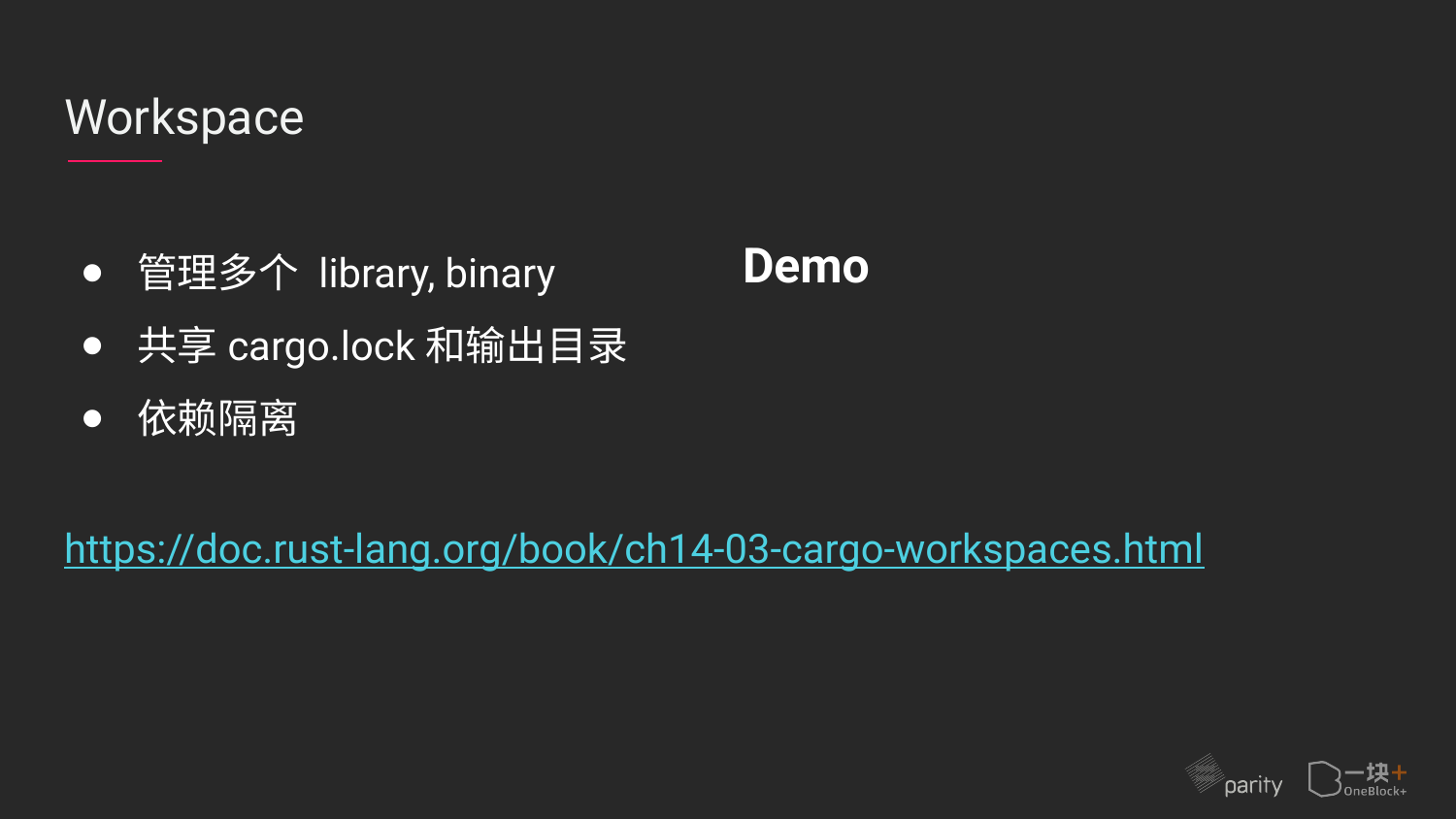

# Workspace
Demo
管理多个 library, binary
共享cargo.lock和输出目录
依赖隔离

https://doc.rust-lang.org/book/ch14-03-cargo-workspaces.html